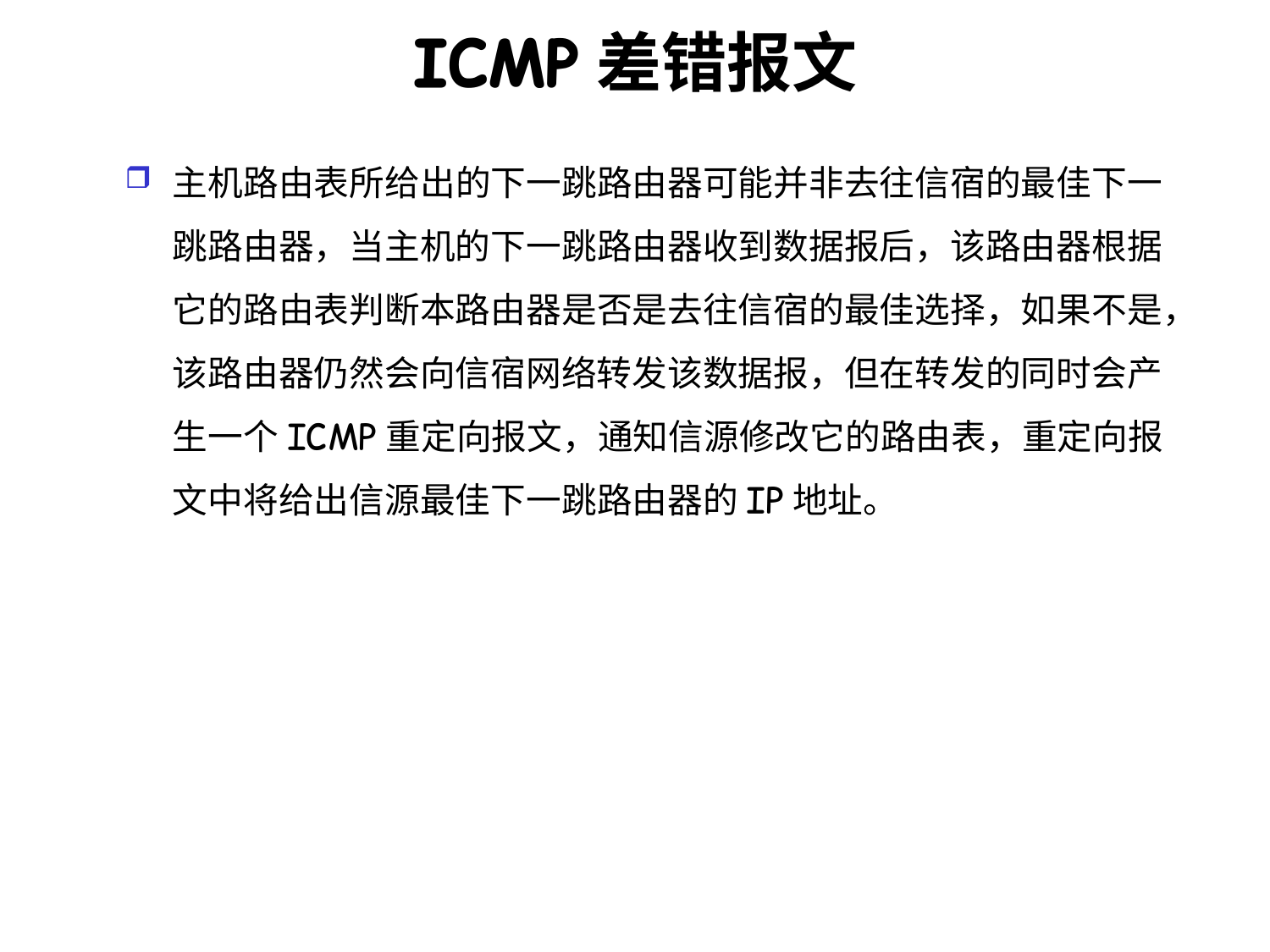

# ICMP差错报文
主机路由表所给出的下一跳路由器可能并非去往信宿的最佳下一跳路由器，当主机的下一跳路由器收到数据报后，该路由器根据它的路由表判断本路由器是否是去往信宿的最佳选择，如果不是，该路由器仍然会向信宿网络转发该数据报，但在转发的同时会产生一个ICMP重定向报文，通知信源修改它的路由表，重定向报文中将给出信源最佳下一跳路由器的IP地址。